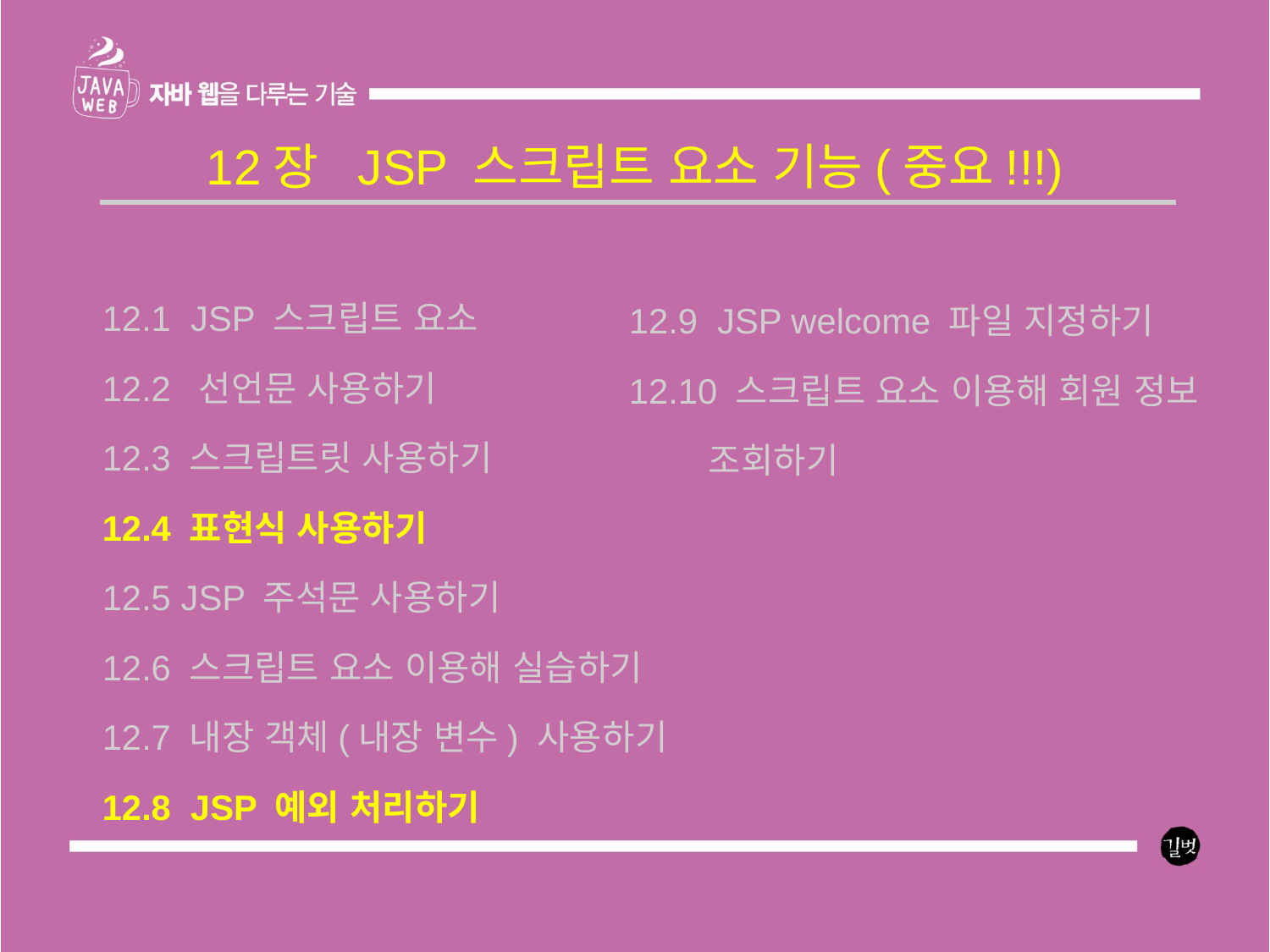

12장  JSP 스크립트 요소 기능(중요!!!)
12.1  JSP 스크립트 요소
12.2  선언문 사용하기
12.3 스크립트릿 사용하기
12.4 표현식 사용하기
12.5 JSP 주석문 사용하기
12.6 스크립트 요소 이용해 실습하기
12.7 내장 객체(내장 변수) 사용하기
12.8  JSP 예외 처리하기
12.9  JSP welcome 파일 지정하기
12.10 스크립트 요소 이용해 회원 정보
        조회하기